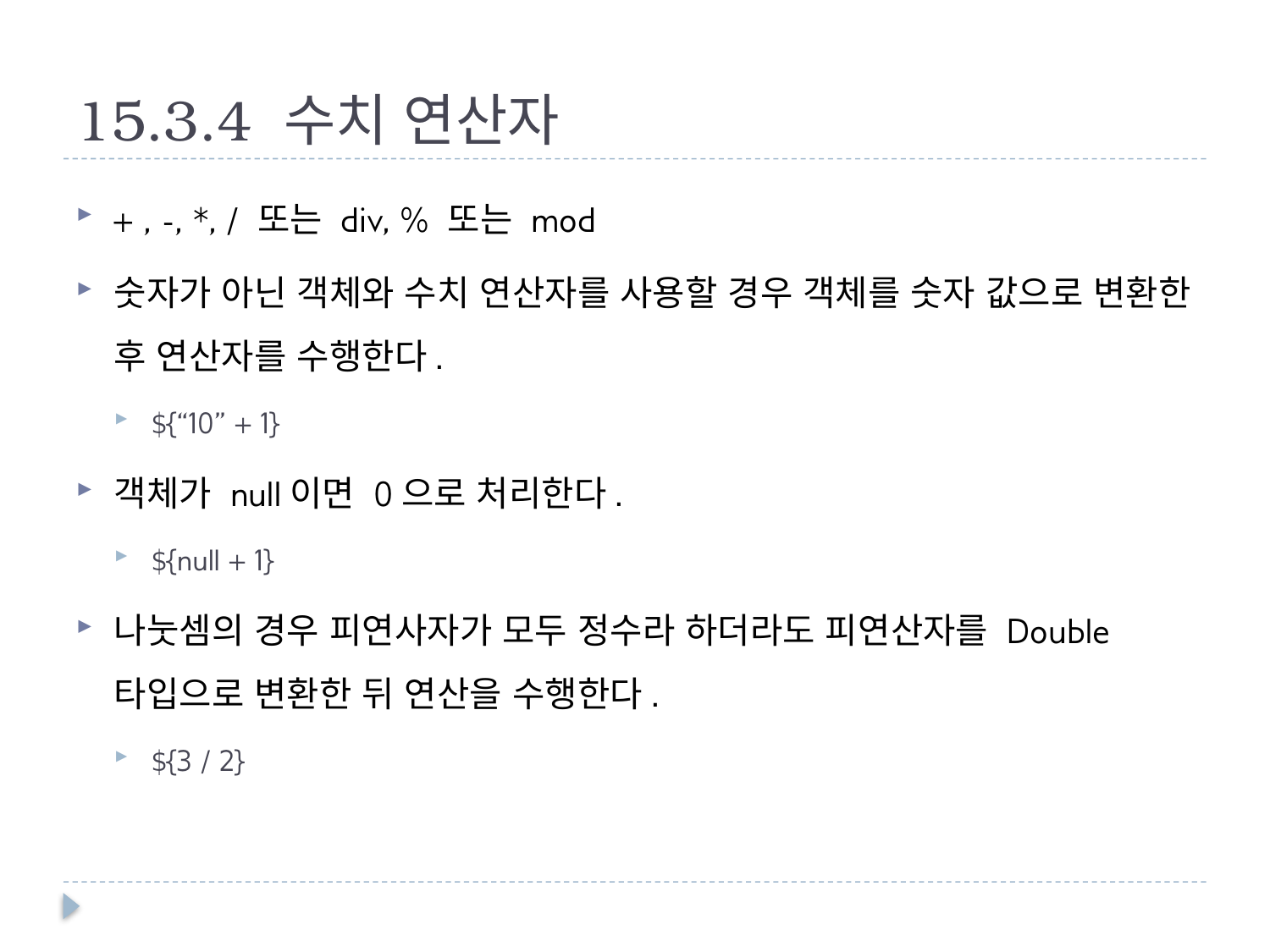

# 15.3.4 수치 연산자
+ , -, *, / 또는 div, % 또는 mod
숫자가 아닌 객체와 수치 연산자를 사용할 경우 객체를 숫자 값으로 변환한 후 연산자를 수행한다.
${“10” + 1}
객체가 null이면 0으로 처리한다.
${null + 1}
나눗셈의 경우 피연사자가 모두 정수라 하더라도 피연산자를 Double 타입으로 변환한 뒤 연산을 수행한다.
${3 / 2}